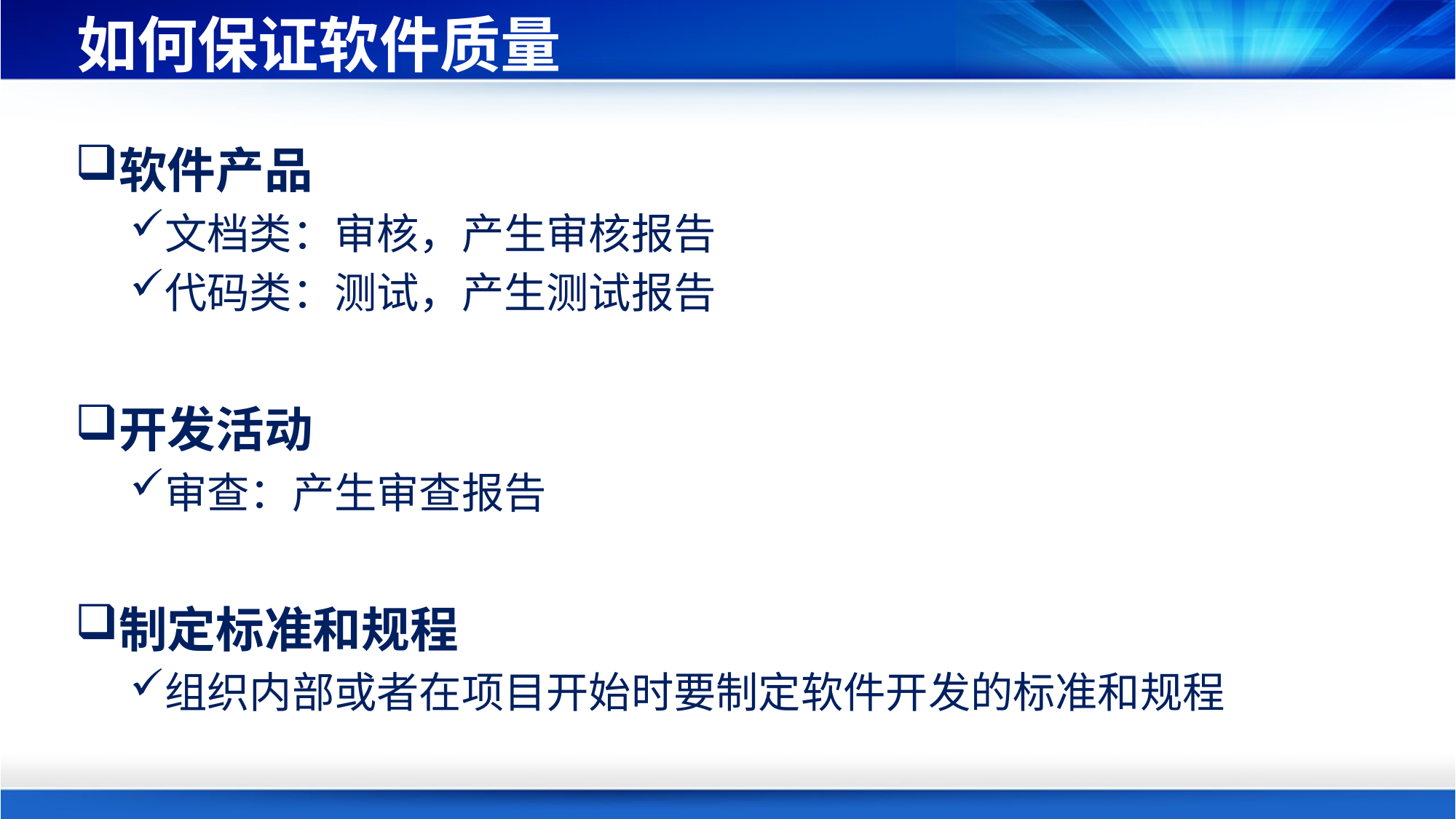

# 如何保证软件质量
软件产品
文档类：审核，产生审核报告
代码类：测试，产生测试报告

开发活动
审查：产生审查报告

制定标准和规程
组织内部或者在项目开始时要制定软件开发的标准和规程